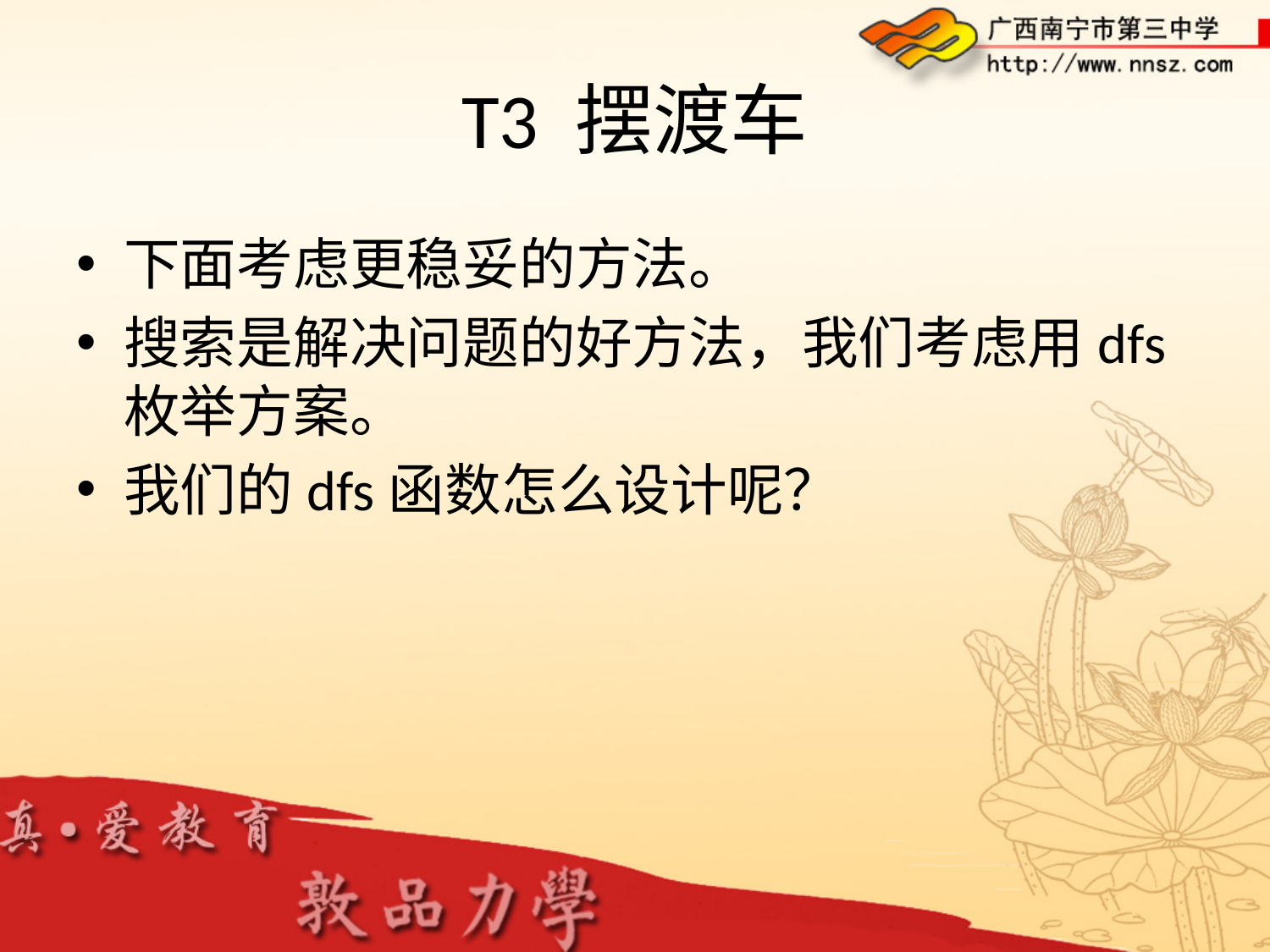

# T3 摆渡车
下面考虑更稳妥的方法。
搜索是解决问题的好方法，我们考虑用dfs枚举方案。
我们的dfs函数怎么设计呢？